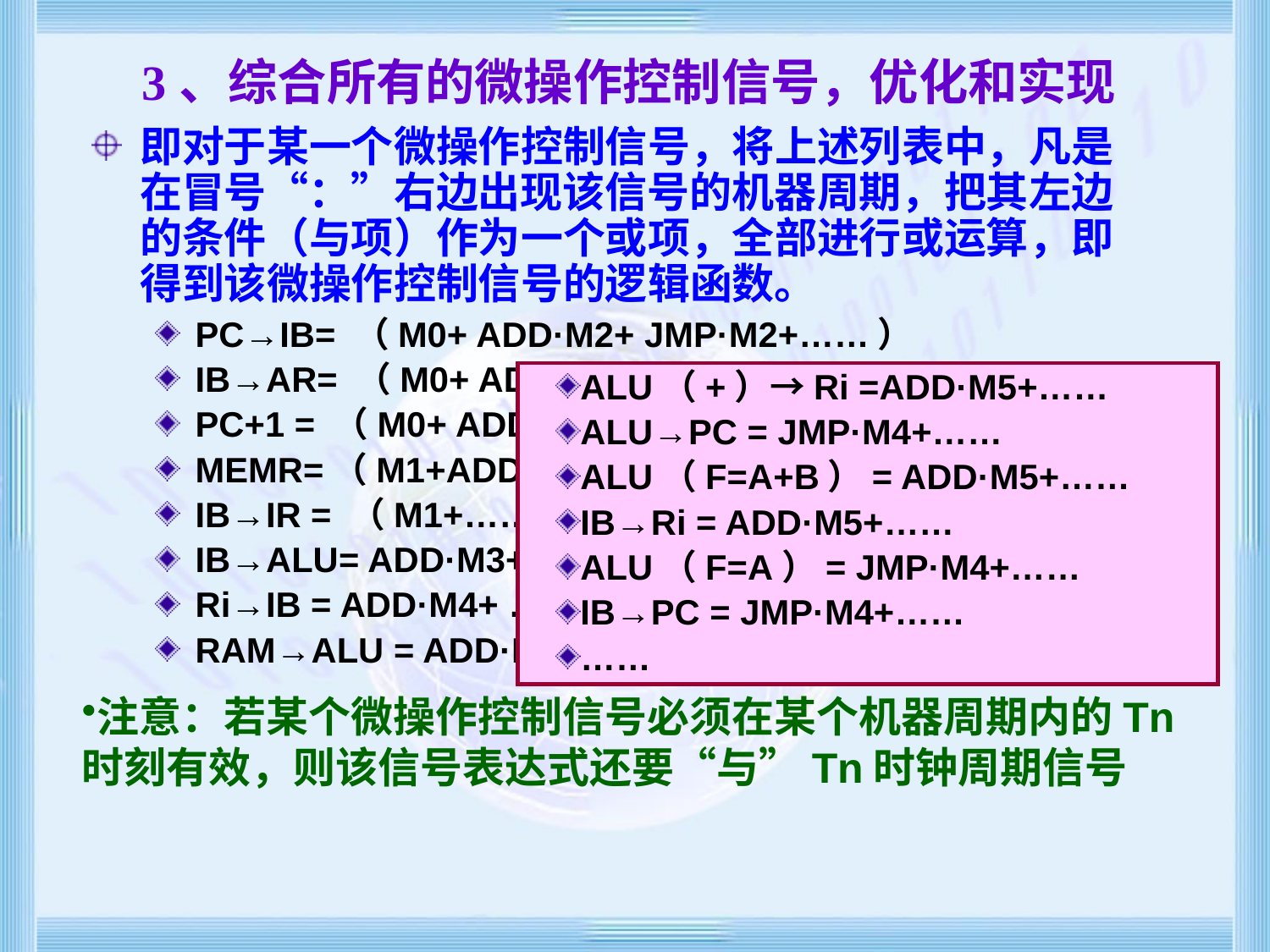

# 3、综合所有的微操作控制信号，优化和实现
即对于某一个微操作控制信号，将上述列表中，凡是在冒号“：”右边出现该信号的机器周期，把其左边的条件（与项）作为一个或项，全部进行或运算，即得到该微操作控制信号的逻辑函数。
PC→IB= （M0+ ADD·M2+ JMP·M2+……）
IB→AR= （M0+ ADD·M2+ JMP·M2+……）
PC+1 = （M0+ ADD·M2+ JMP·M2+……）
MEMR=（M1+ADD·M3+JMP·M3+……）
IB→IR = （M1+……）
IB→ALU= ADD·M3+ ADD·M4+ JMP·M3+……
Ri→IB = ADD·M4+ ……
RAM→ALU = ADD·M3 +JMP·M3+……
ALU（+）→Ri =ADD·M5+……
ALU→PC = JMP·M4+……
ALU（F=A+B）= ADD·M5+……
IB→Ri = ADD·M5+……
ALU（F=A）= JMP·M4+……
IB→PC = JMP·M4+……
……

注意：若某个微操作控制信号必须在某个机器周期内的Tn时刻有效，则该信号表达式还要“与”Tn时钟周期信号

59